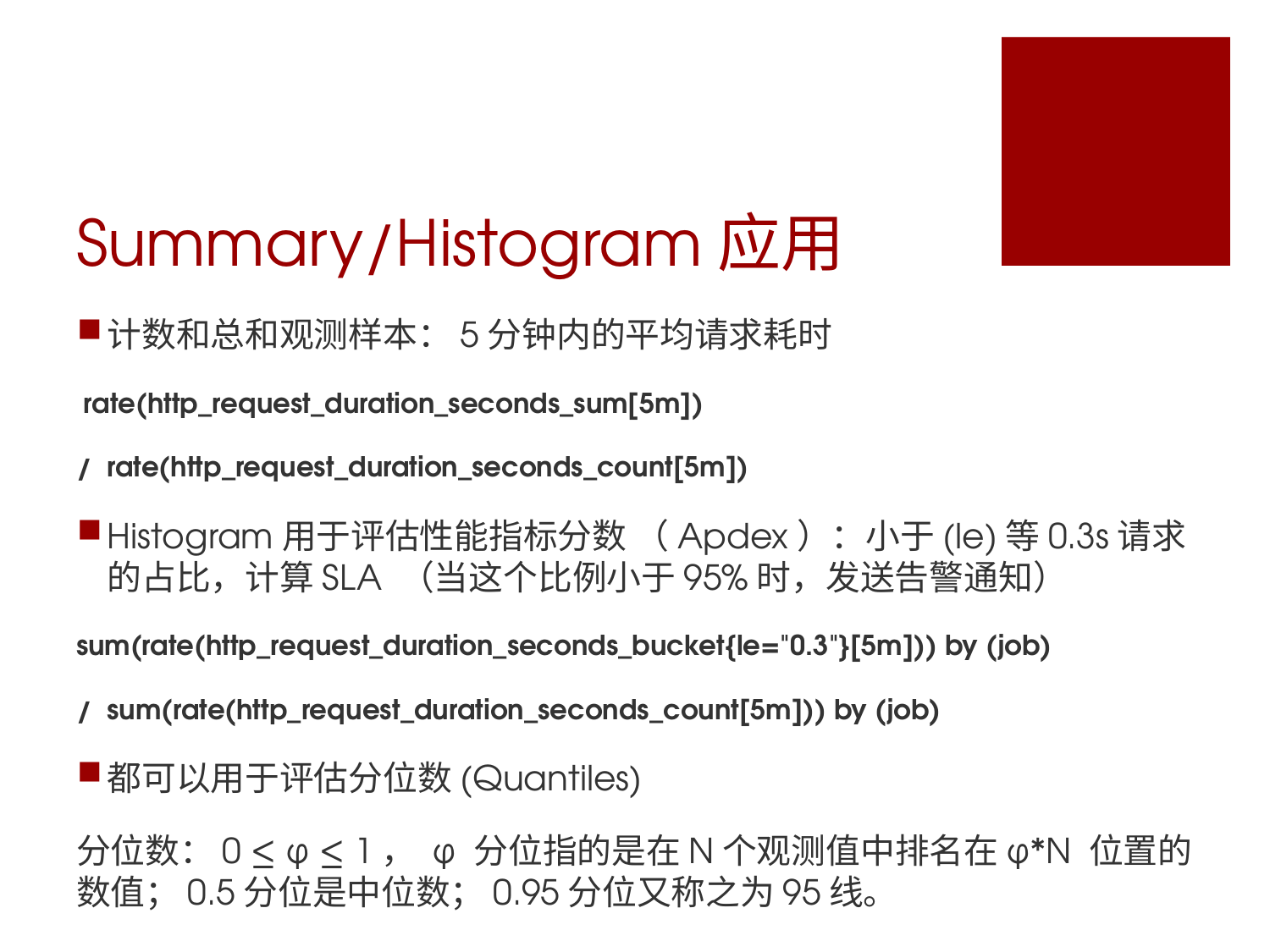

# Summary/Histogram应用
计数和总和观测样本：5分钟内的平均请求耗时
 rate(http_request_duration_seconds_sum[5m])
/  rate(http_request_duration_seconds_count[5m])
Histogram用于评估性能指标分数 （Apdex）：小于(le)等0.3s请求的占比，计算SLA （当这个比例小于95%时，发送告警通知）
sum(rate(http_request_duration_seconds_bucket{le="0.3"}[5m])) by (job)
/  sum(rate(http_request_duration_seconds_count[5m])) by (job)
都可以用于评估分位数(Quantiles)
分位数：0 ≤ φ ≤ 1， φ 分位指的是在N个观测值中排名在φ*N 位置的数值；0.5分位是中位数；0.95分位又称之为95线。